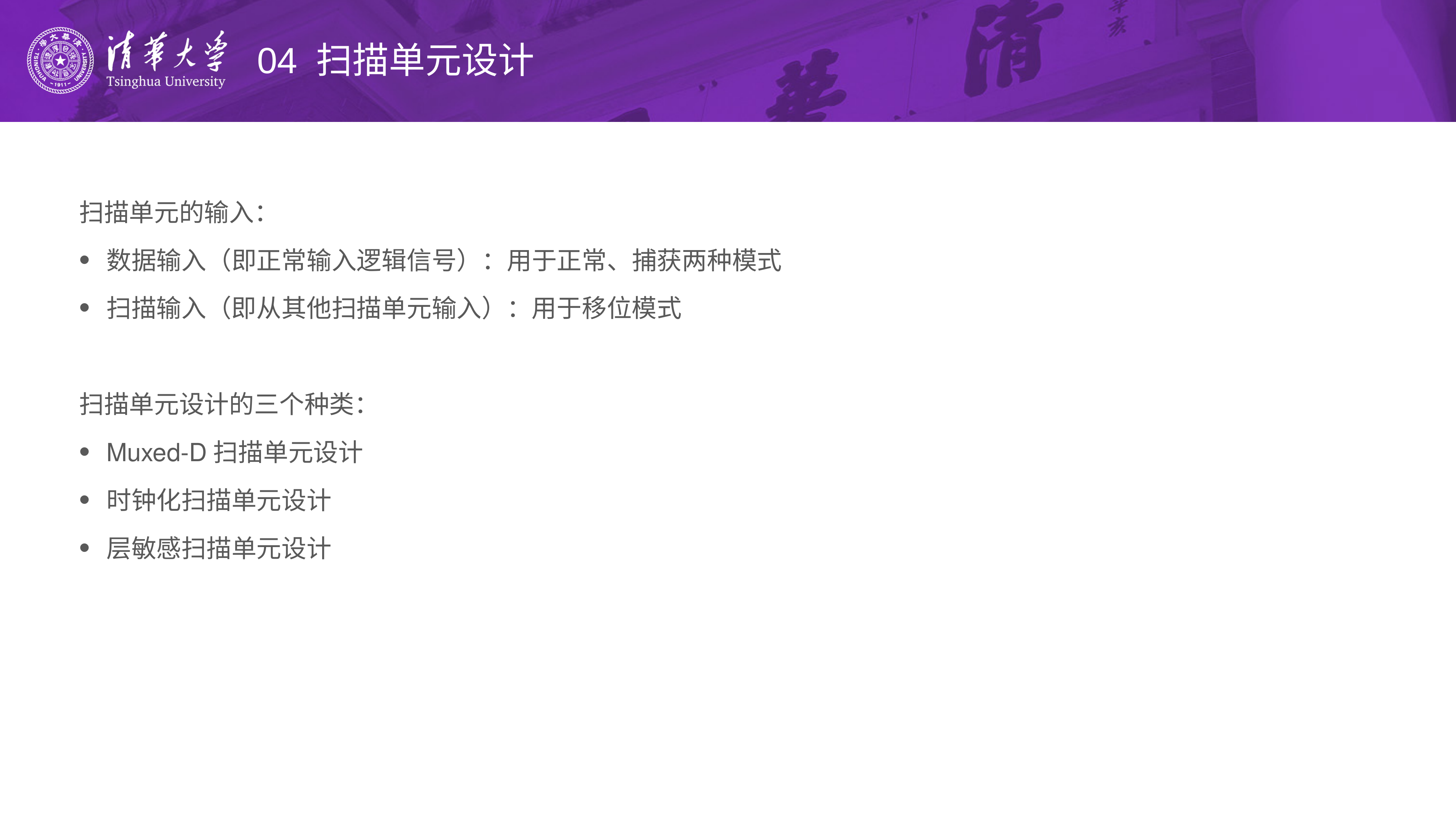

# 04 扫描单元设计
扫描单元的输入：
数据输入（即正常输入逻辑信号）：用于正常、捕获两种模式
扫描输入（即从其他扫描单元输入）：用于移位模式

扫描单元设计的三个种类：
Muxed-D扫描单元设计
时钟化扫描单元设计
层敏感扫描单元设计